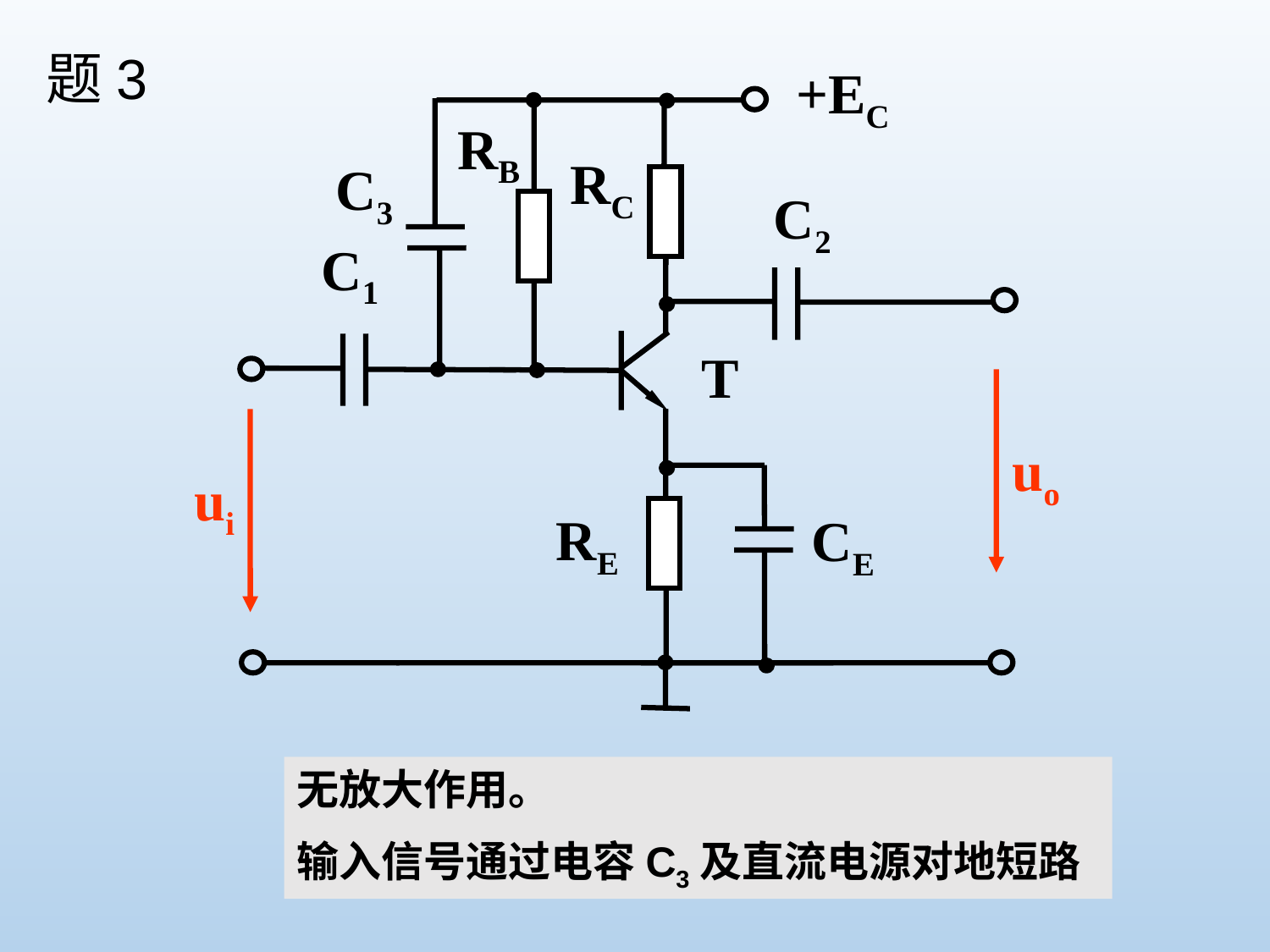

# 题3
+EC

RB
RC
C3

C2

C1

T

uo
ui

RE
CE

无放大作用。
输入信号通过电容C3及直流电源对地短路